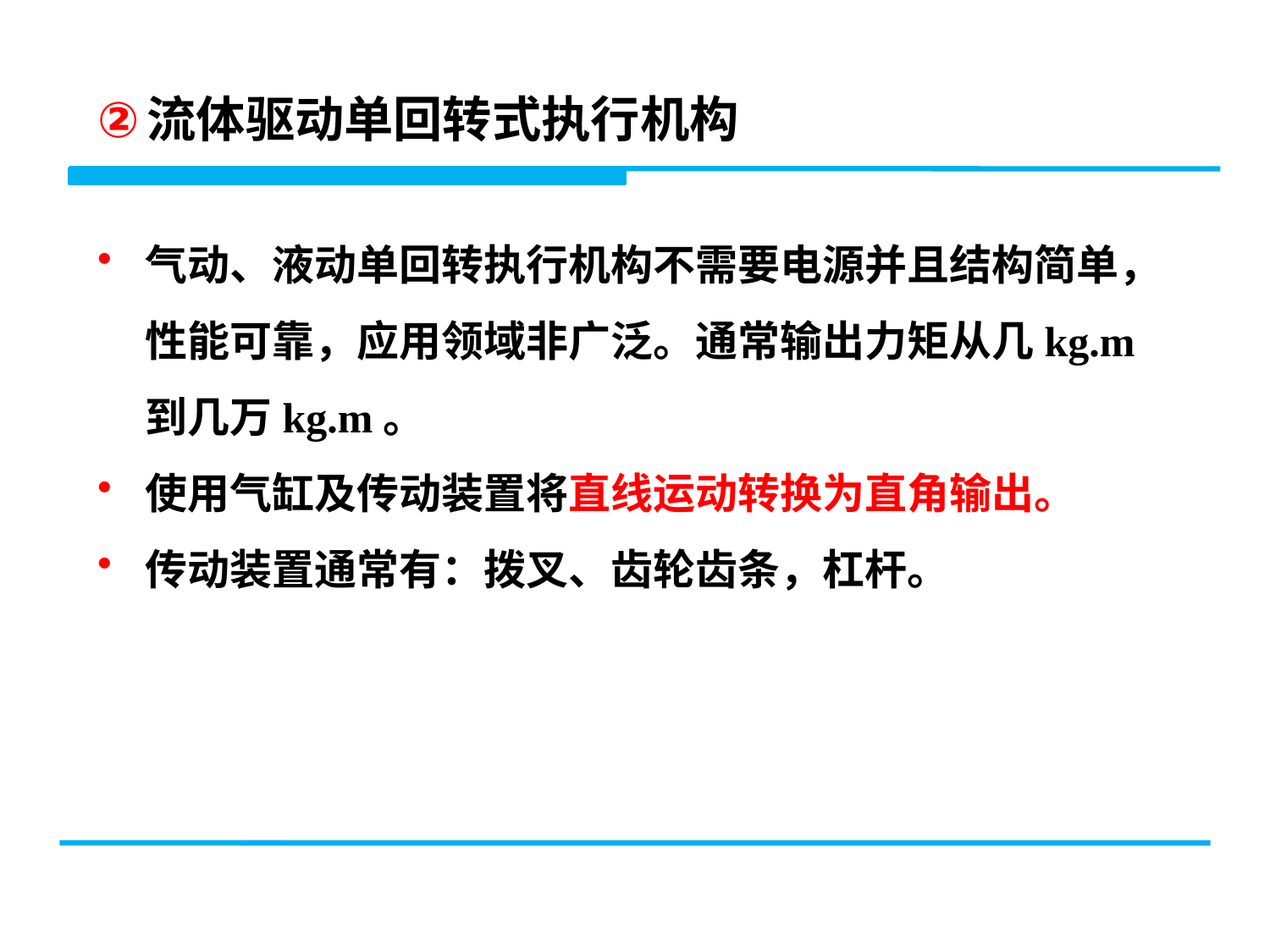

流体驱动单回转式执行机构

气动、液动单回转执行机构不需要电源并且结构简单，性能可靠，应用领域非广泛。通常输出力矩从几kg.m到几万kg.m。
使用气缸及传动装置将直线运动转换为直角输出。
传动装置通常有：拨叉、齿轮齿条，杠杆。